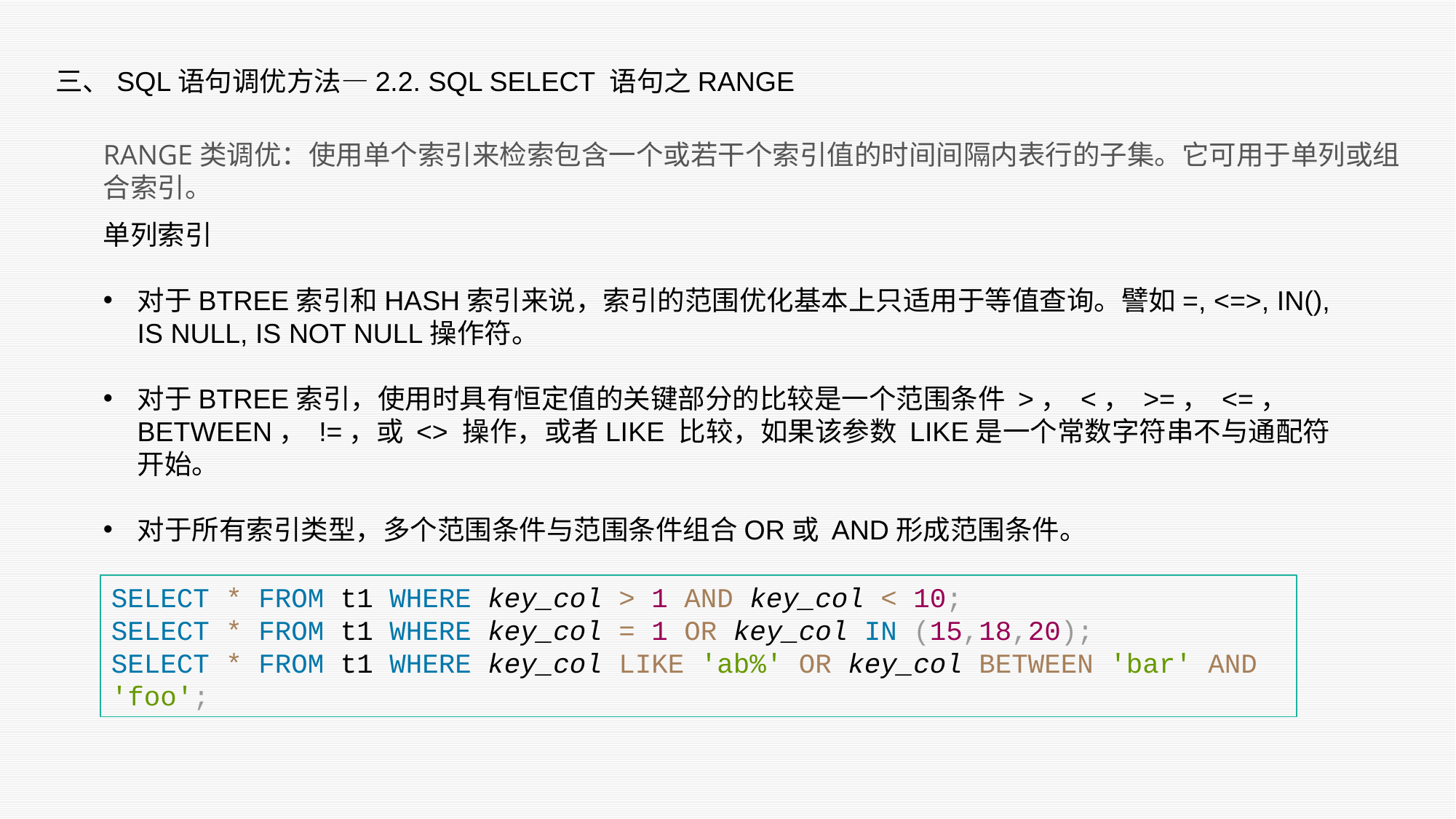

三、SQL语句调优方法—2.2. SQL SELECT 语句之RANGE
RANGE类调优：使用单个索引来检索包含一个或若干个索引值的时间间隔内表行的子集。它可用于单列或组合索引。
单列索引

对于BTREE索引和HASH索引来说，索引的范围优化基本上只适用于等值查询。譬如=, <=>, IN(), IS NULL, IS NOT NULL操作符。

对于BTREE索引，使用时具有恒定值的关键部分的比较是一个范围条件 >， <， >=， <=， BETWEEN， !=，或 <> 操作，或者LIKE 比较，如果该参数 LIKE是一个常数字符串不与通配符开始。

对于所有索引类型，多个范围条件与范围条件组合OR或 AND形成范围条件。

SELECT * FROM t1 WHERE key_col > 1 AND key_col < 10;
SELECT * FROM t1 WHERE key_col = 1 OR key_col IN (15,18,20);
SELECT * FROM t1 WHERE key_col LIKE 'ab%' OR key_col BETWEEN 'bar' AND 'foo';